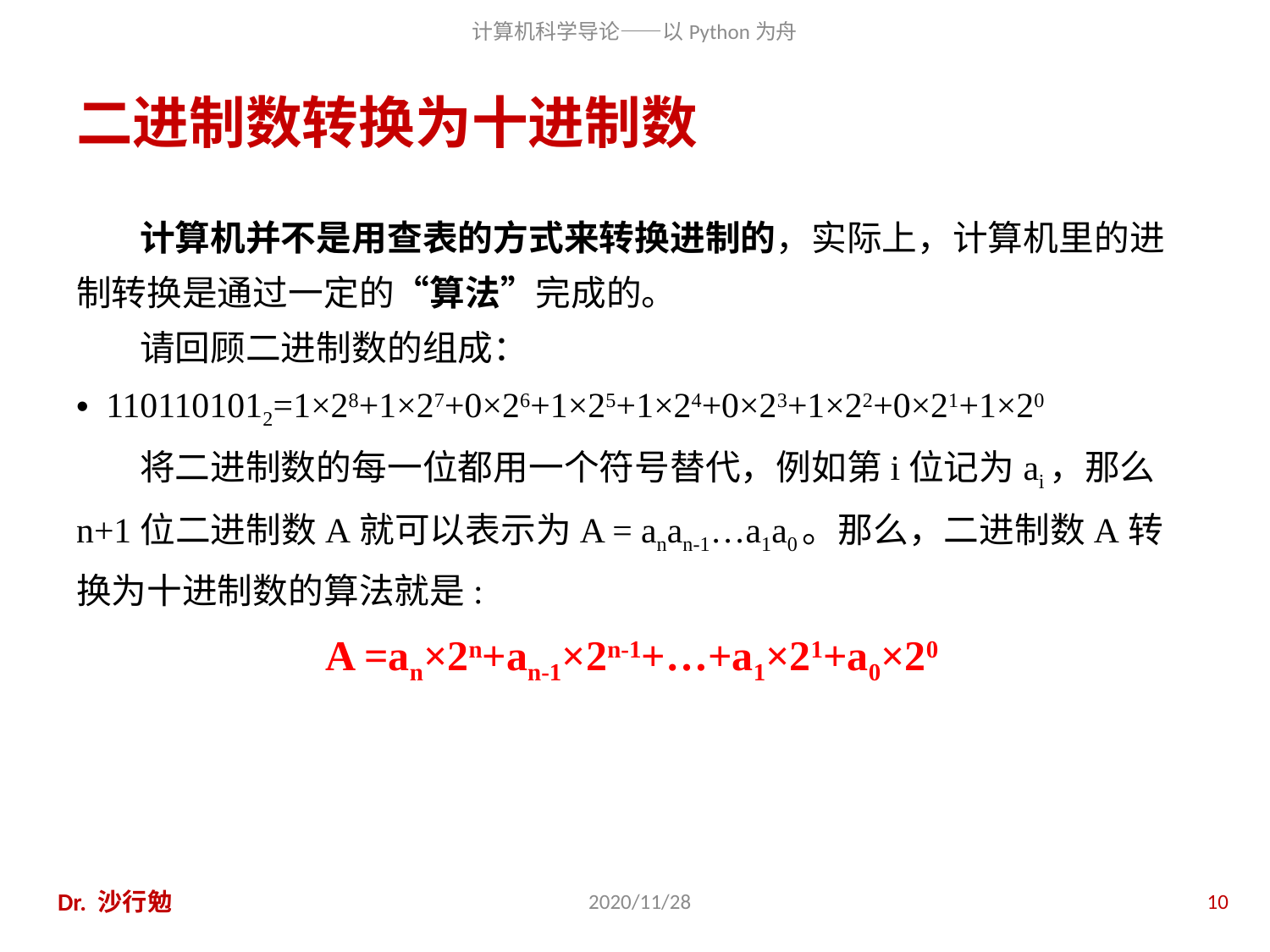

# 二进制数转换为十进制数
计算机并不是用查表的方式来转换进制的，实际上，计算机里的进制转换是通过一定的“算法”完成的。
请回顾二进制数的组成：
  1101101012=1×28+1×27+0×26+1×25+1×24+0×23+1×22+0×21+1×20
将二进制数的每一位都用一个符号替代，例如第i位记为ai，那么n+1位二进制数A就可以表示为A = anan-1…a1a0。那么，二进制数A转换为十进制数的算法就是:
A =an×2n+an-1×2n-1+…+a1×21+a0×20

Dr. 沙行勉
2020/11/28
10